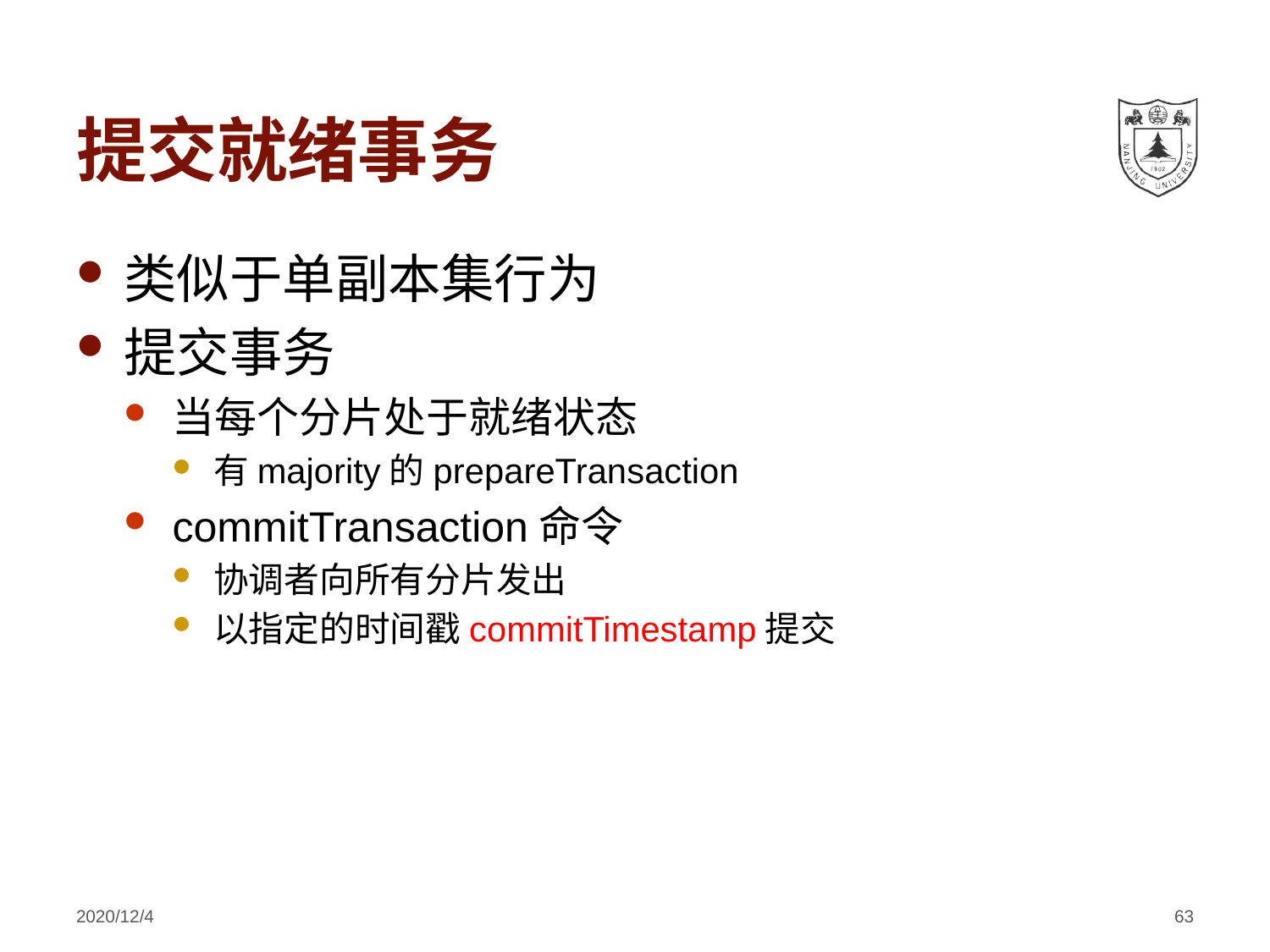

# 提交就绪事务
类似于单副本集行为
提交事务
当每个分片处于就绪状态
有majority的prepareTransaction
commitTransaction命令
协调者向所有分片发出
以指定的时间戳commitTimestamp提交

2020/12/4

63